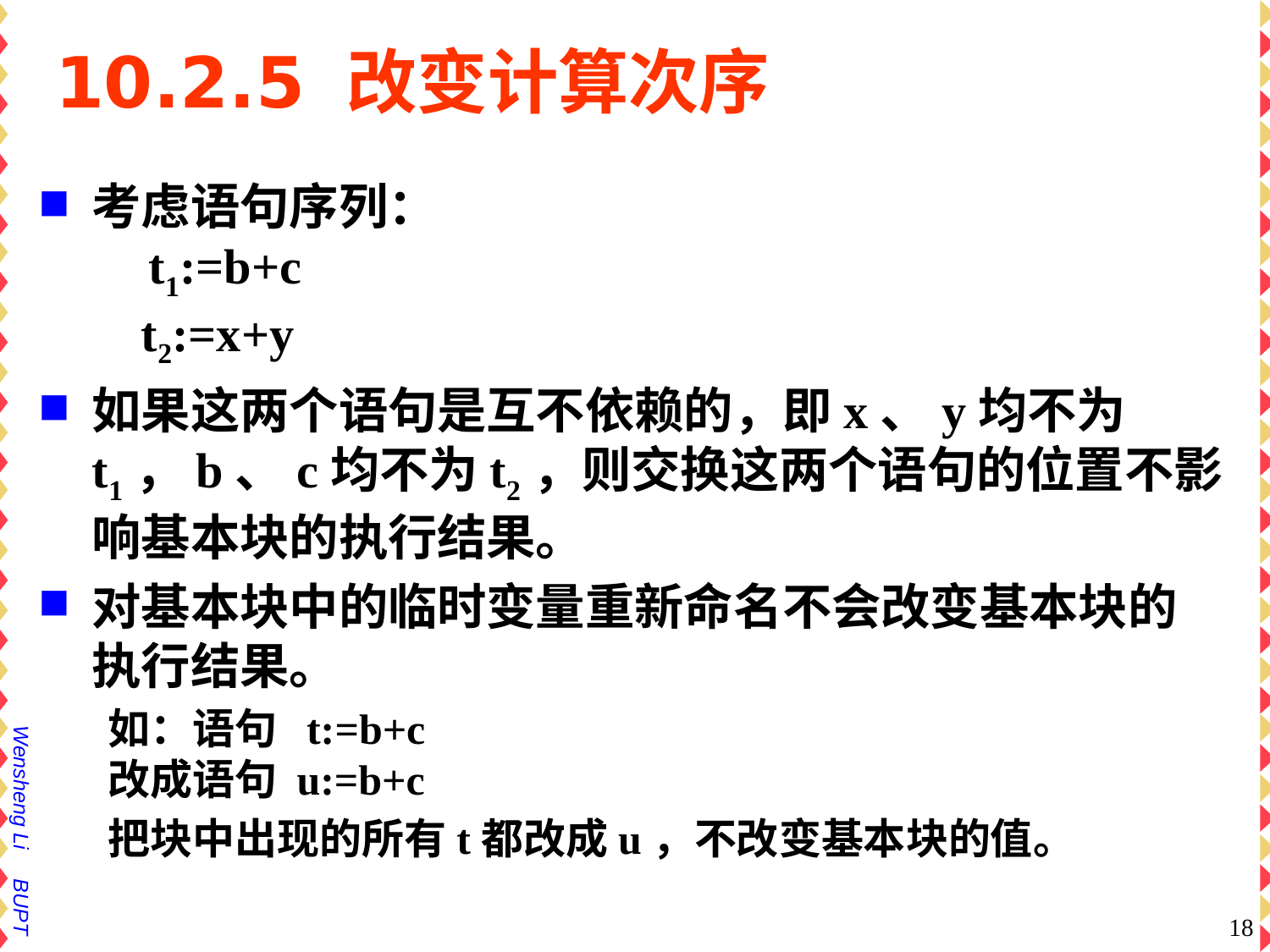

# 10.2.5 改变计算次序
考虑语句序列：
    t1:=b+c
    t2:=x+y
如果这两个语句是互不依赖的，即x、y均不为t1，b、c均不为t2，则交换这两个语句的位置不影响基本块的执行结果。
对基本块中的临时变量重新命名不会改变基本块的执行结果。
如：语句  t:=b+c
改成语句 u:=b+c
把块中出现的所有t都改成u，不改变基本块的值。
18